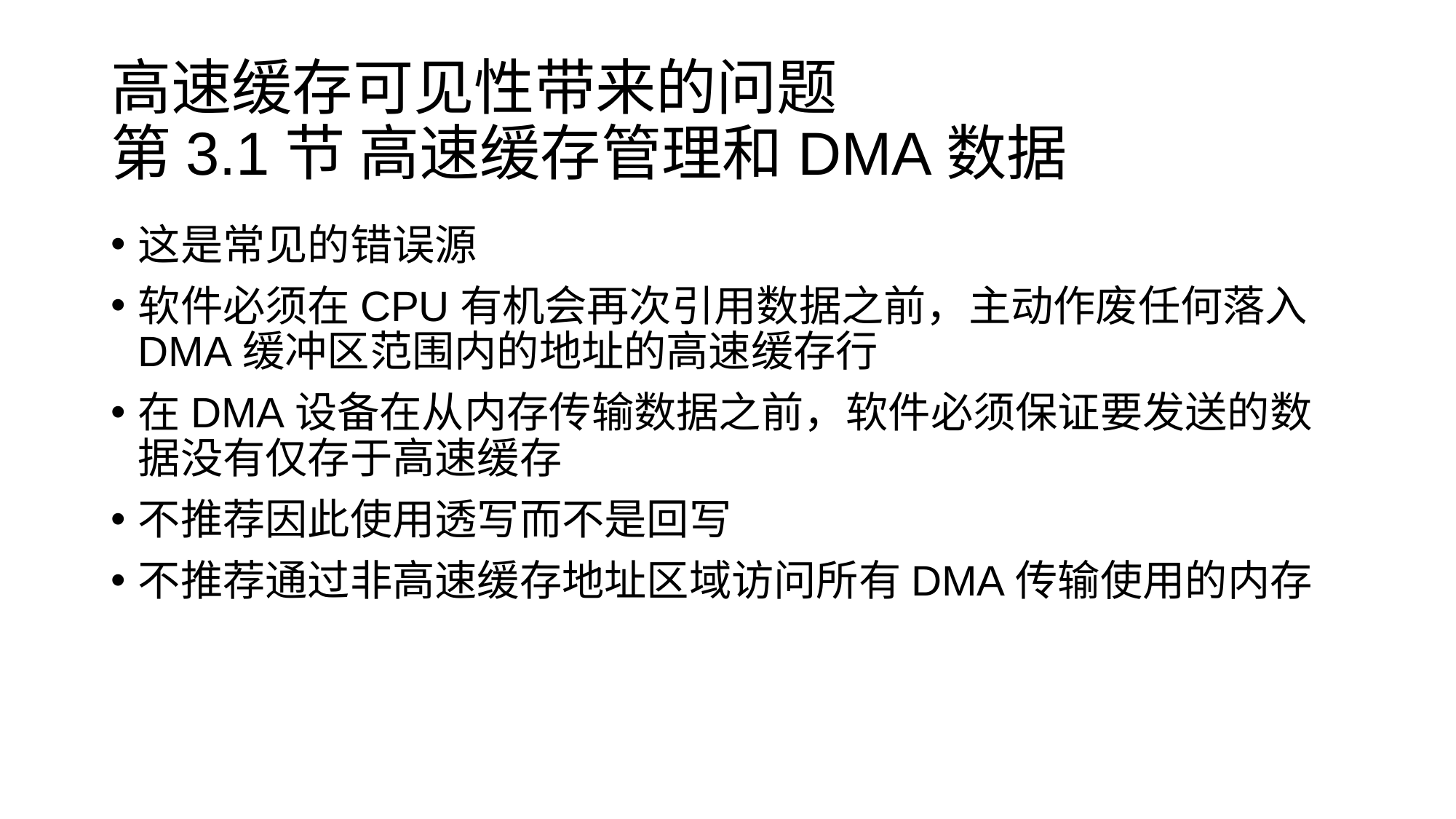

# 高速缓存可见性带来的问题 第3.1节 高速缓存管理和DMA数据
这是常见的错误源
软件必须在CPU有机会再次引用数据之前，主动作废任何落入DMA缓冲区范围内的地址的高速缓存行
在DMA设备在从内存传输数据之前，软件必须保证要发送的数据没有仅存于高速缓存
不推荐因此使用透写而不是回写
不推荐通过非高速缓存地址区域访问所有DMA传输使用的内存